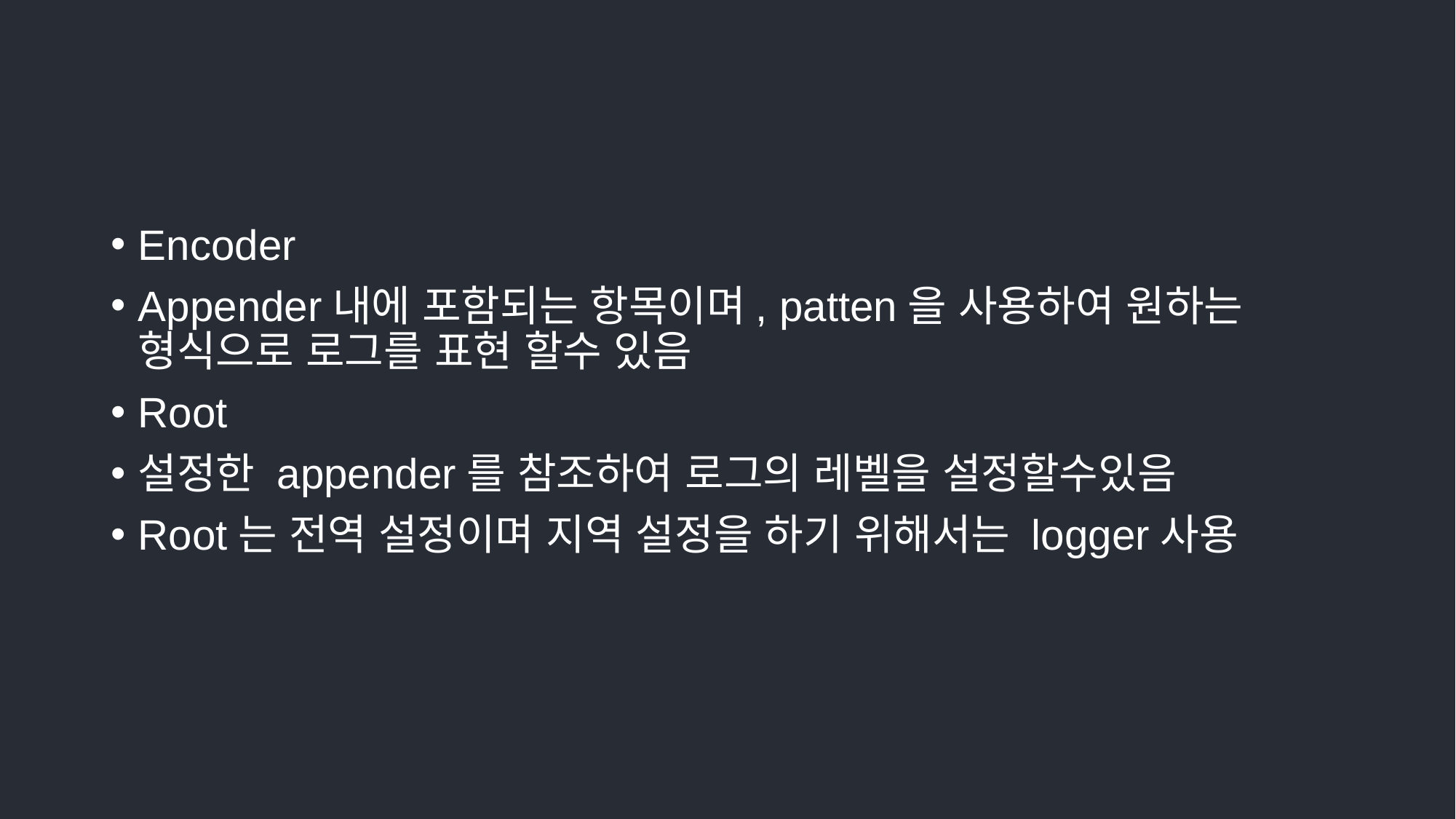

#
Encoder
Appender내에 포함되는 항목이며, patten을 사용하여 원하는 형식으로 로그를 표현 할수 있음
Root
설정한 appender를 참조하여 로그의 레벨을 설정할수있음
Root는 전역 설정이며 지역 설정을 하기 위해서는 logger사용